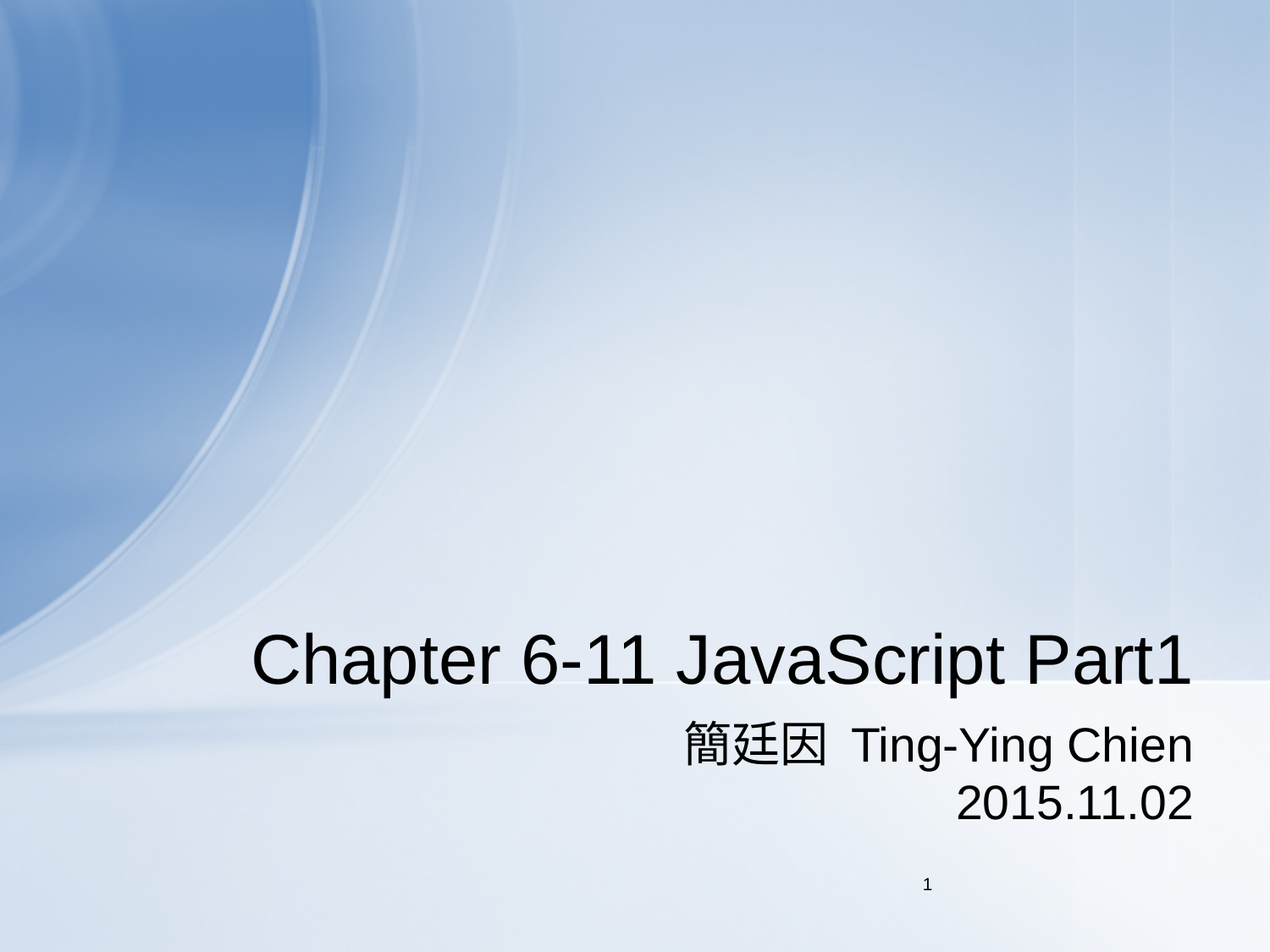

# Chapter 6-11 JavaScript Part1
簡廷因 Ting-Ying Chien
2015.11.02

1